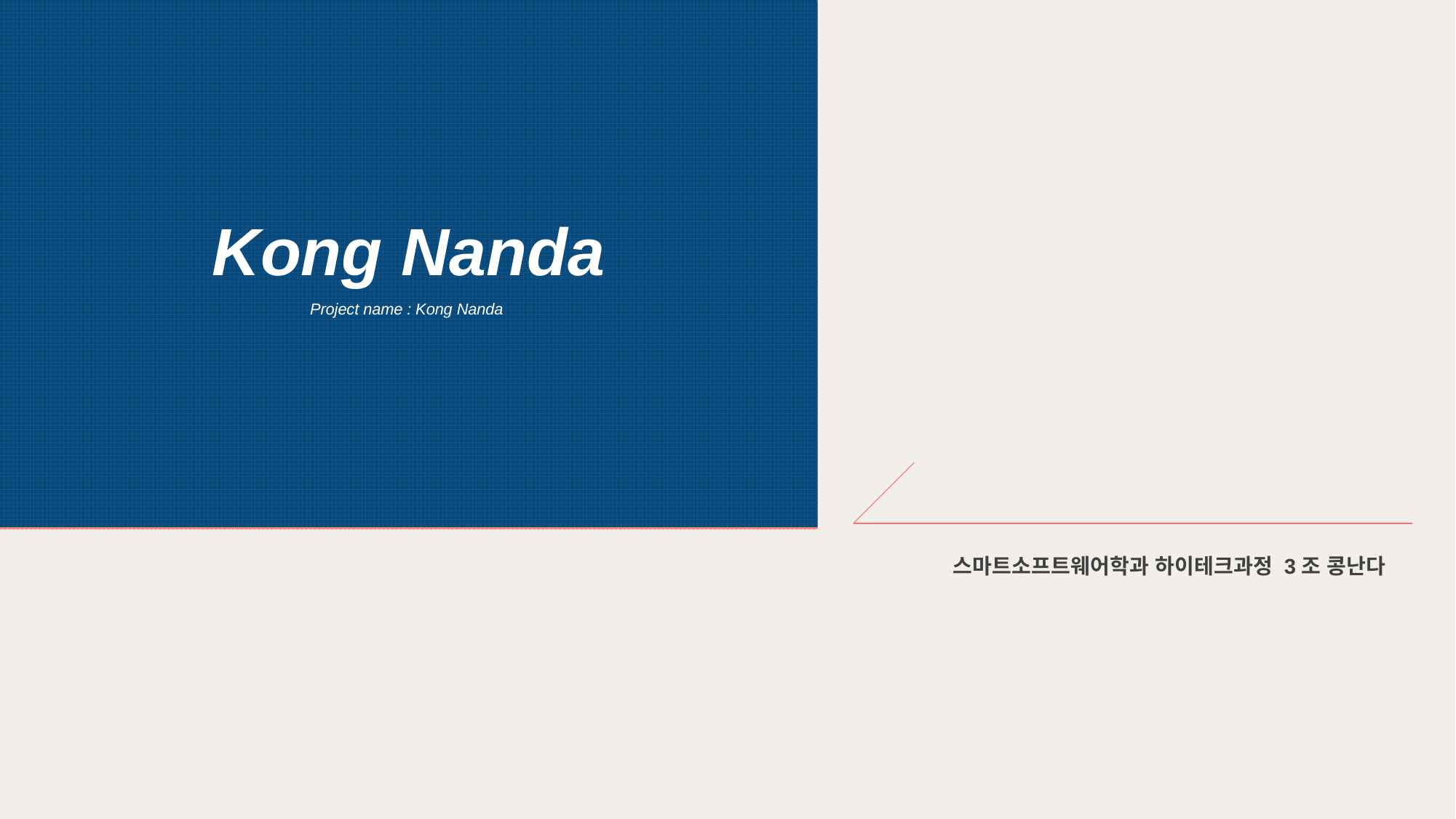

Kong Nanda
Project name : Kong Nanda
스마트소프트웨어학과 하이테크과정 3조 콩난다